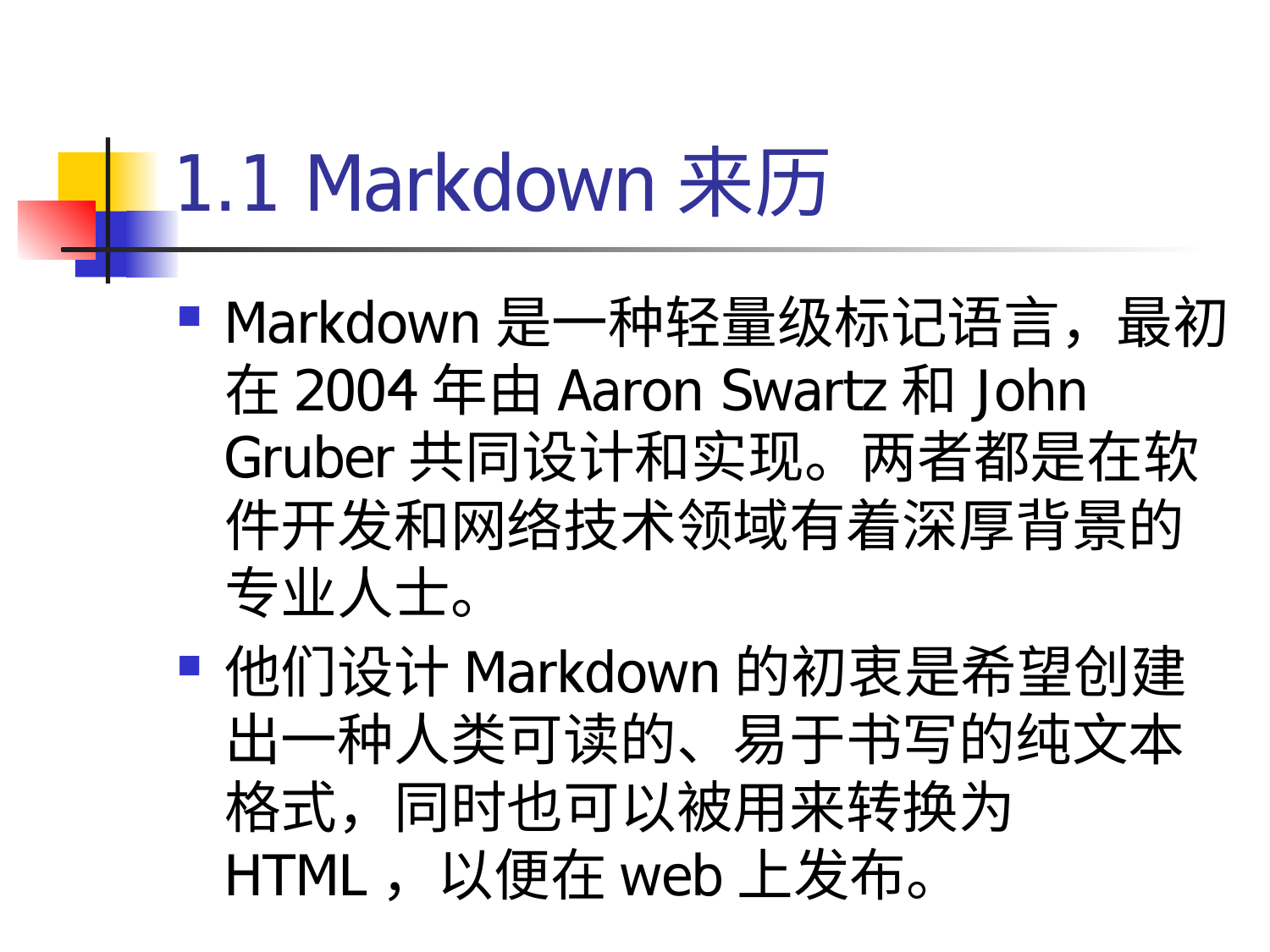

# 1.1 Markdown来历
Markdown是一种轻量级标记语言，最初在2004年由Aaron Swartz和John Gruber共同设计和实现。两者都是在软件开发和网络技术领域有着深厚背景的专业人士。
他们设计Markdown的初衷是希望创建出一种人类可读的、易于书写的纯文本格式，同时也可以被用来转换为HTML，以便在web上发布。